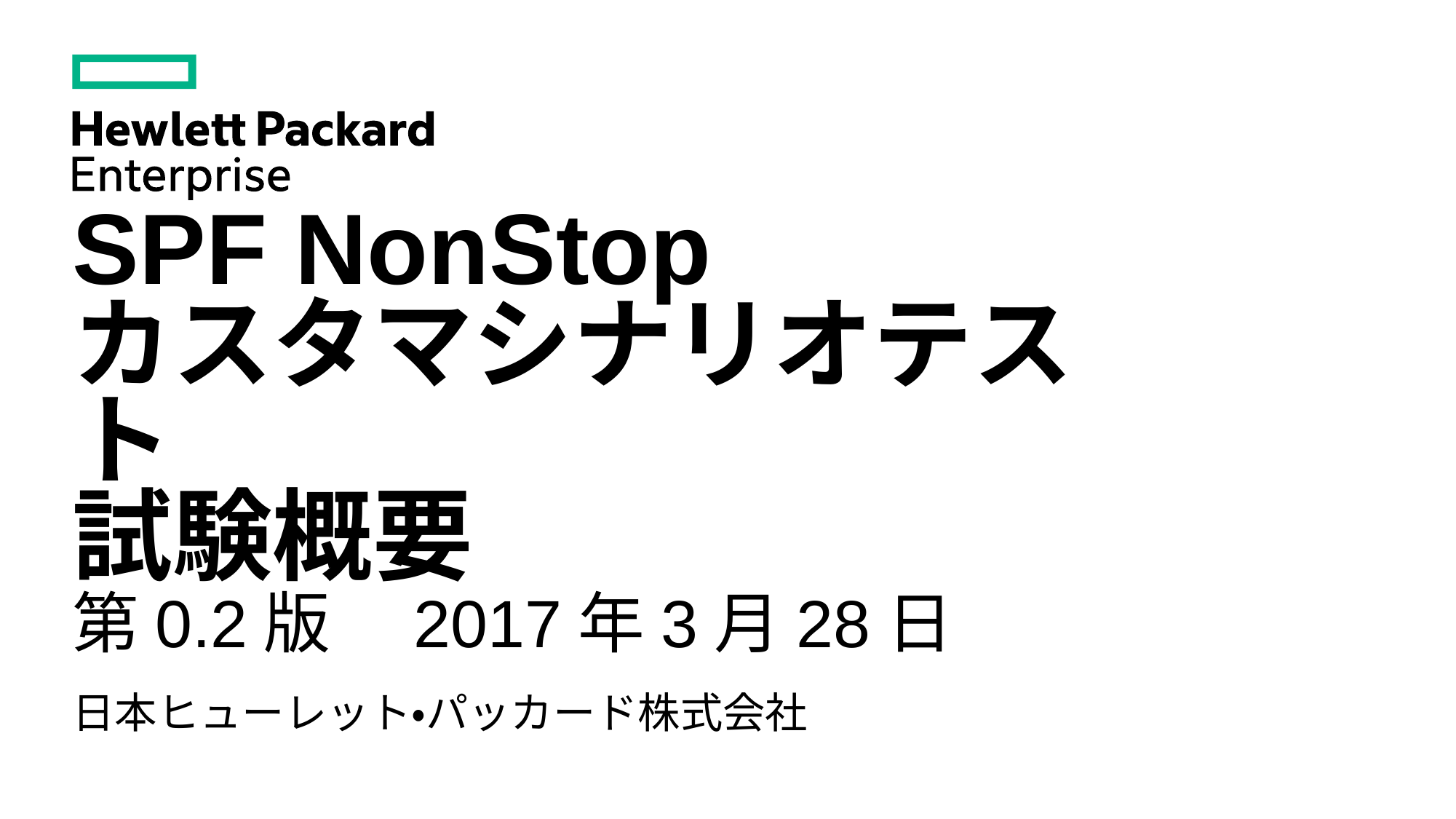

# SPF NonStop カスタマシナリオテスト 試験概要
第0.2版　2017年3月28日
日本ヒューレット・パッカード株式会社